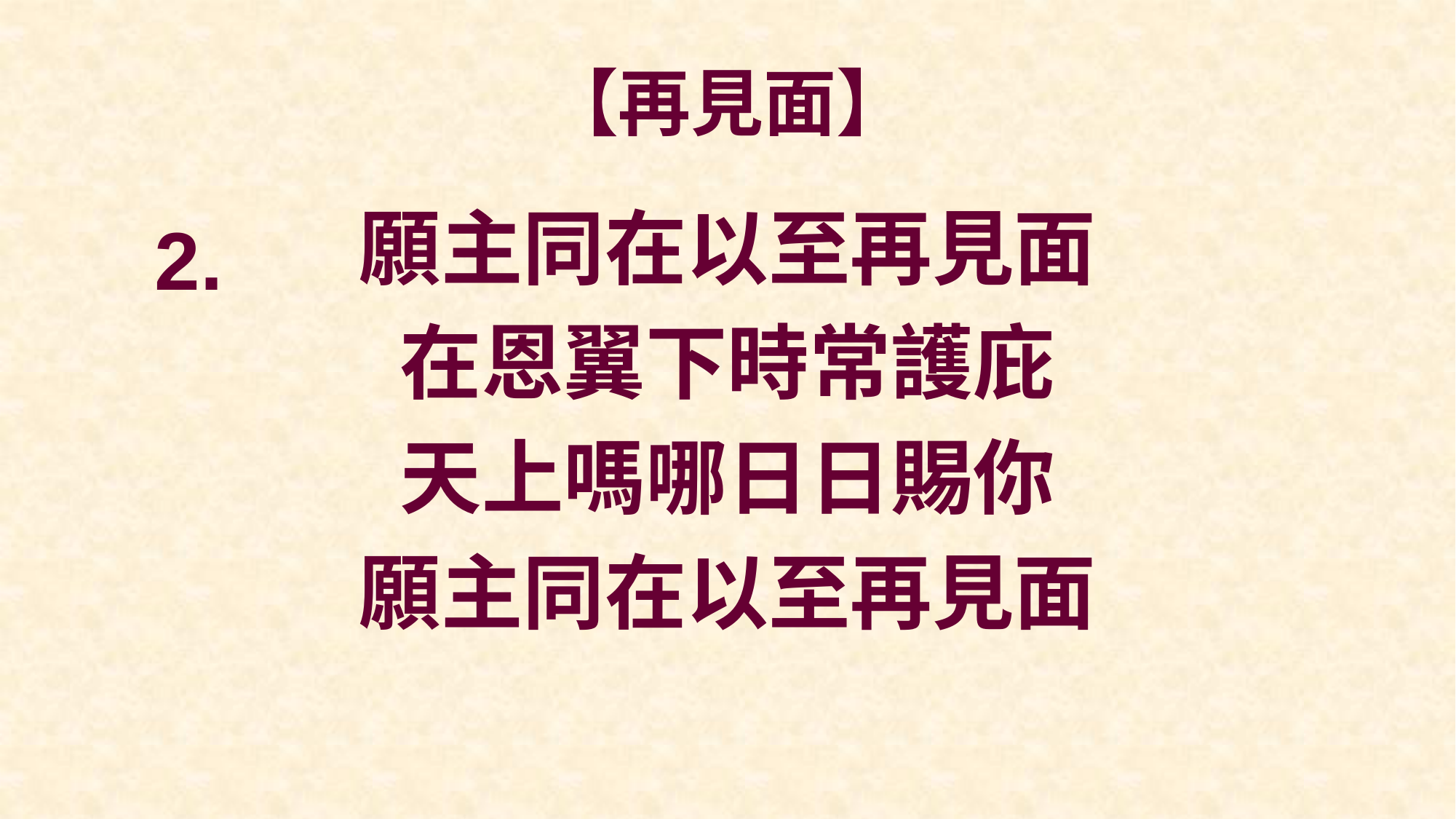

# 【再見面】
願主同在以至再見面
在恩翼下時常護庇
天上嗎哪日日賜你
願主同在以至再見面
2.